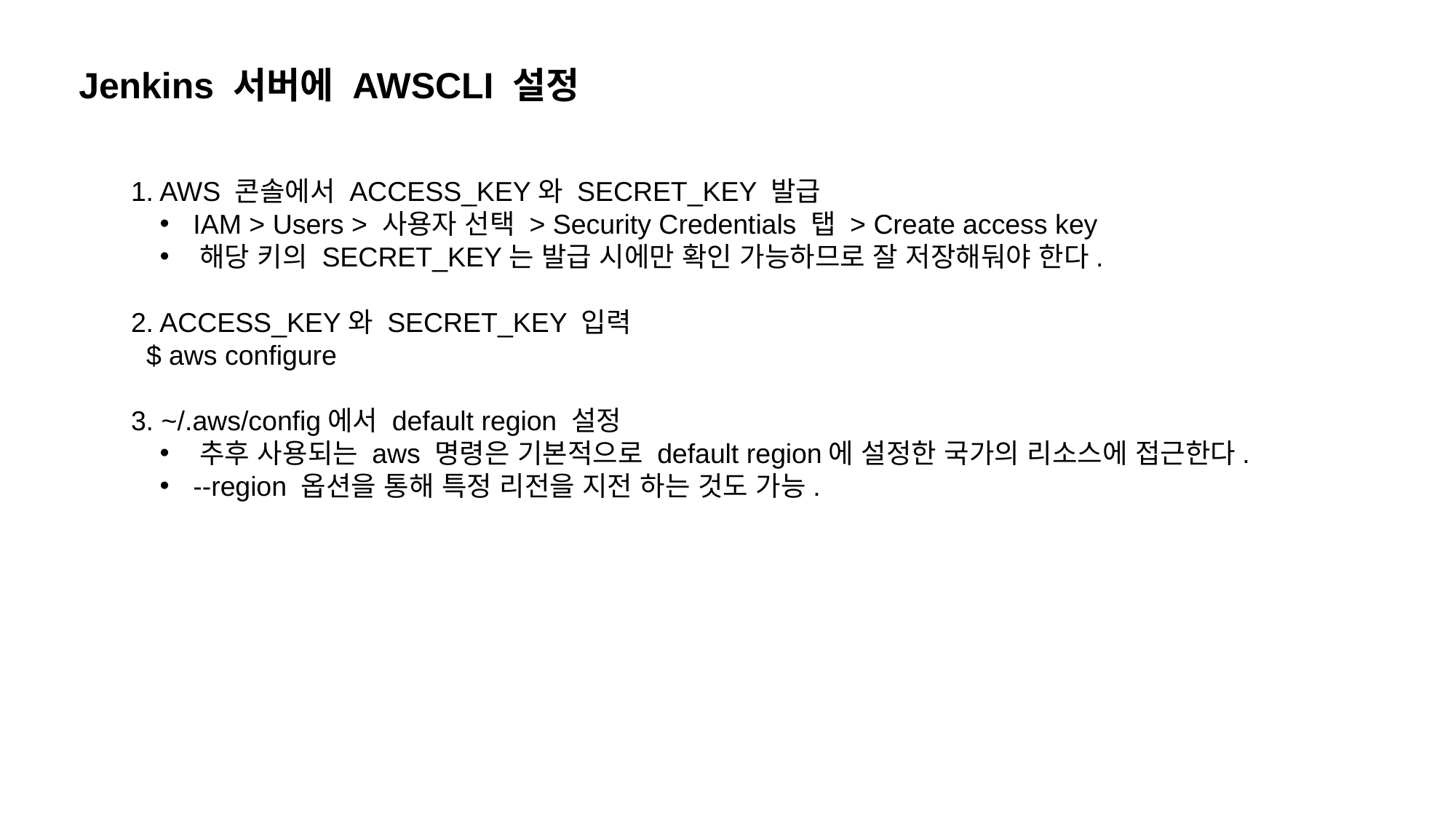

Jenkins 서버에 AWSCLI 설정
1. AWS 콘솔에서 ACCESS_KEY와 SECRET_KEY 발급
 IAM > Users > 사용자 선택 > Security Credentials 탭 > Create access key
 해당 키의 SECRET_KEY는 발급 시에만 확인 가능하므로 잘 저장해둬야 한다.

2. ACCESS_KEY와 SECRET_KEY 입력
  $ aws configure

3. ~/.aws/config에서 default region 설정
 추후 사용되는 aws 명령은 기본적으로 default region에 설정한 국가의 리소스에 접근한다.
 --region 옵션을 통해 특정 리전을 지전 하는 것도 가능.